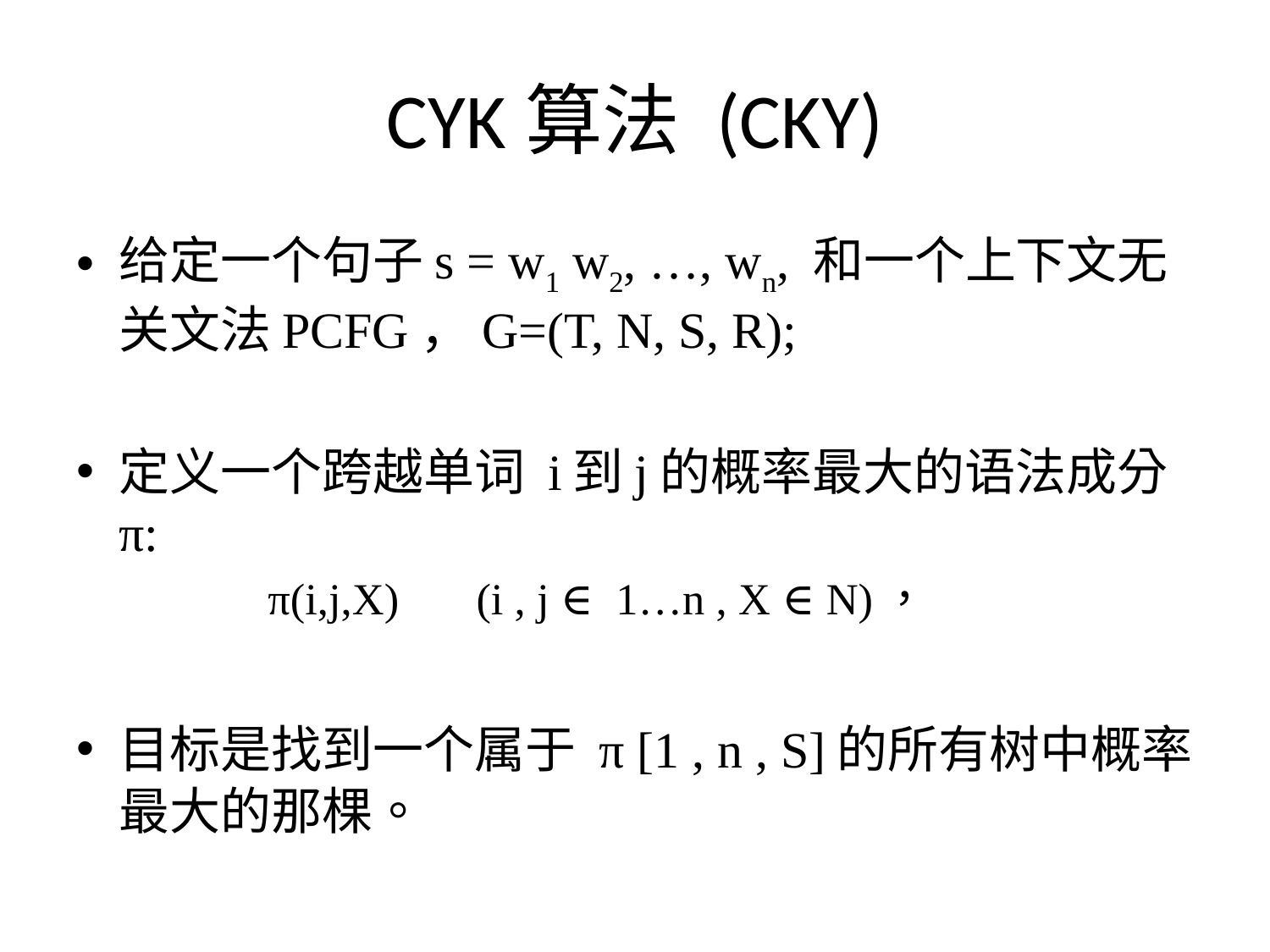

# CYK算法 (CKY)
给定一个句子s = w1 w2, …, wn, 和一个上下文无关文法PCFG，G=(T, N, S, R);

定义一个跨越单词 i到j的概率最大的语法成分π:
            π(i,j,X)	(i , j ∈ 1…n , X ∈N)，

目标是找到一个属于 π [1 , n , S]的所有树中概率最大的那棵。